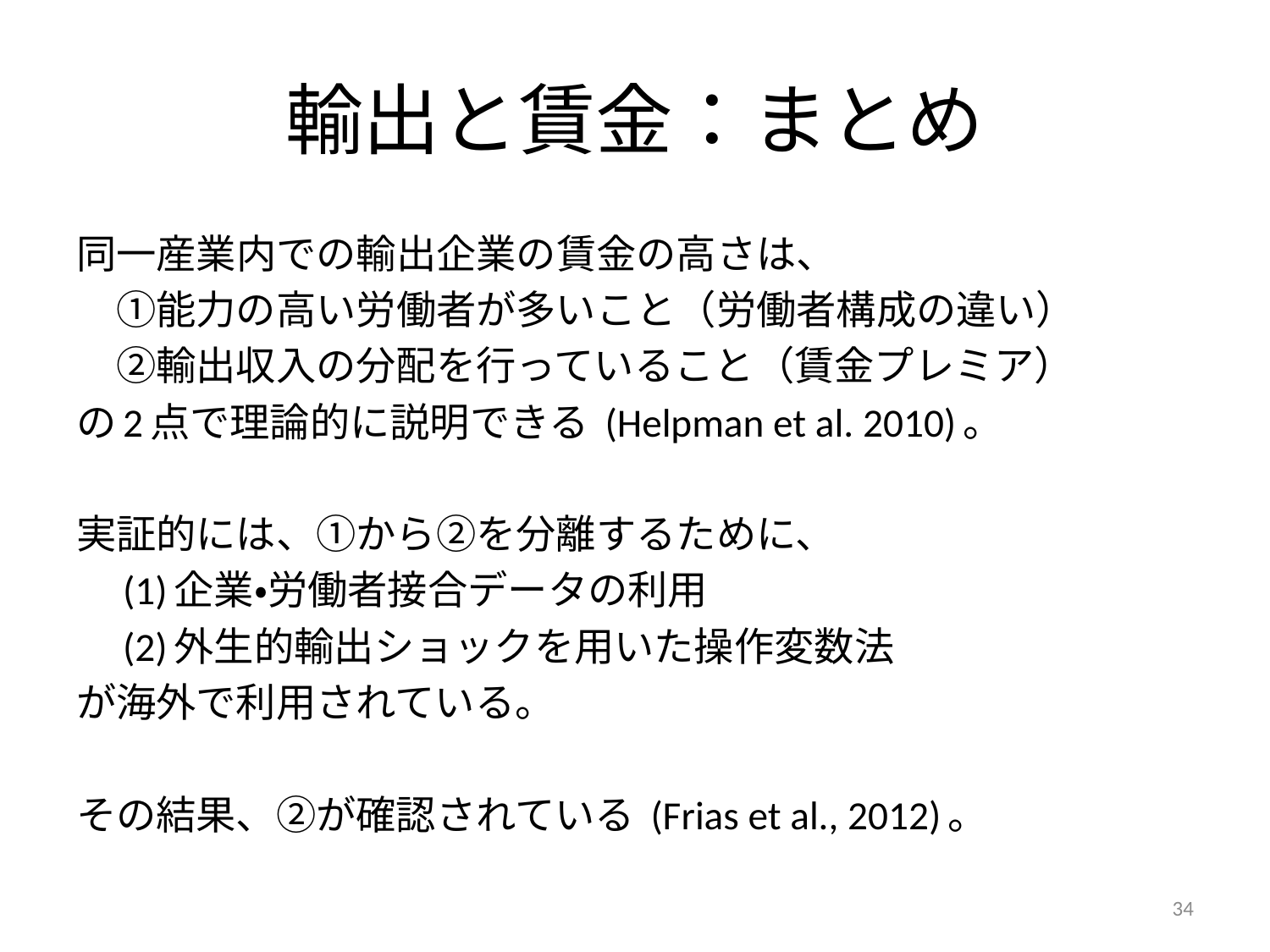

# 輸出と賃金：まとめ
同一産業内での輸出企業の賃金の高さは、
　①能力の高い労働者が多いこと（労働者構成の違い）
　②輸出収入の分配を行っていること（賃金プレミア）
の2点で理論的に説明できる (Helpman et al. 2010)。

実証的には、①から②を分離するために、
　(1)企業・労働者接合データの利用
　(2)外生的輸出ショックを用いた操作変数法
が海外で利用されている。

その結果、②が確認されている (Frias et al., 2012)。
34